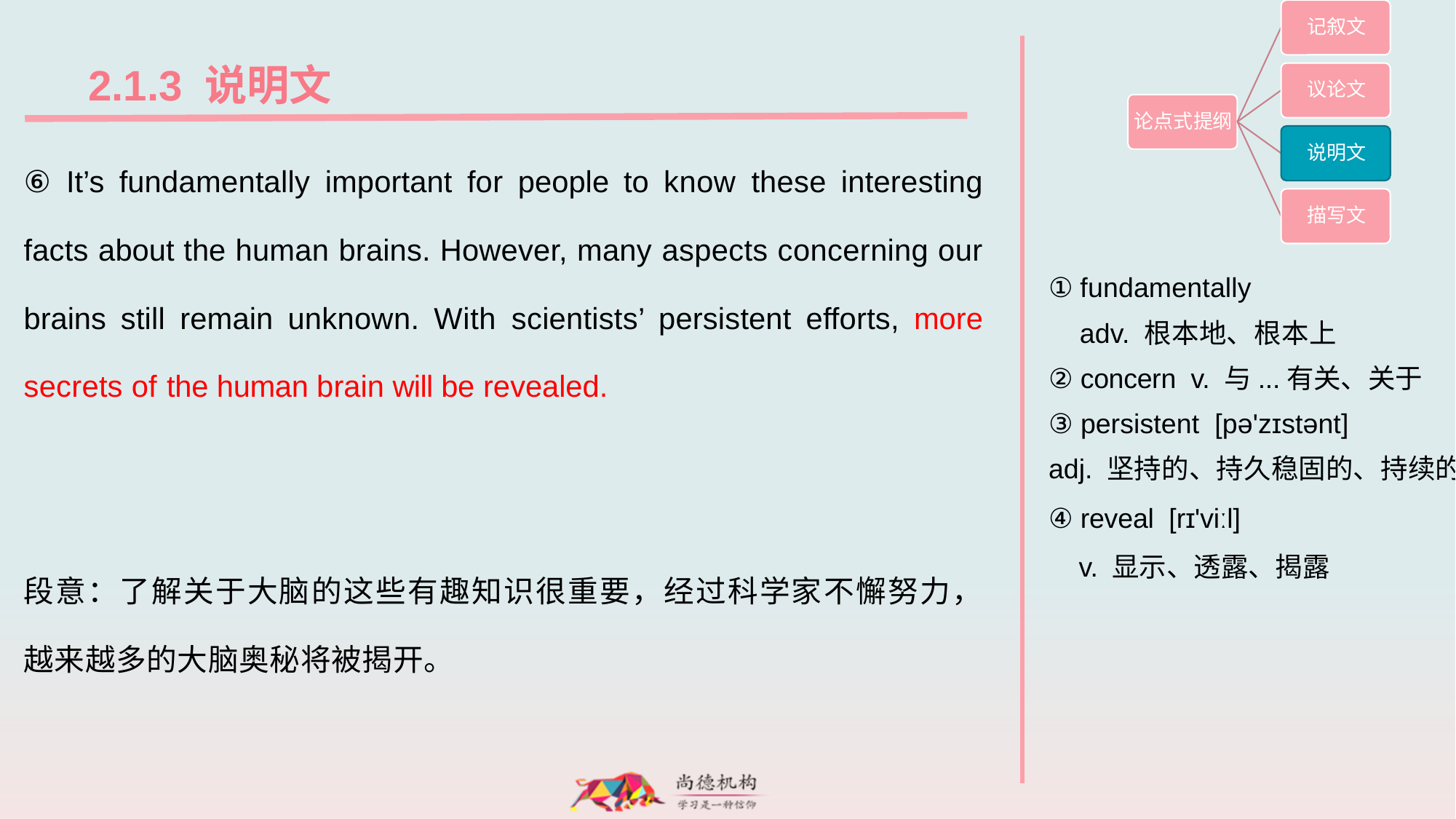

论点式提纲

记叙文

议论文

说明文

描写文
2.1.3 说明文
⑥ It’s fundamentally important for people to know these interesting facts about the human brains. However, many aspects concerning our brains still remain unknown. With scientists’ persistent efforts, more secrets of the human brain will be revealed.

段意：了解关于大脑的这些有趣知识很重要，经过科学家不懈努力，越来越多的大脑奥秘将被揭开。

① fundamentally
    adv. 根本地、根本上
② concern  v. 与...有关、关于
③ persistent  [pə'zɪstənt]
adj. 坚持的、持久稳固的、持续的
④ reveal  [rɪ'viːl]
    v. 显示、透露、揭露